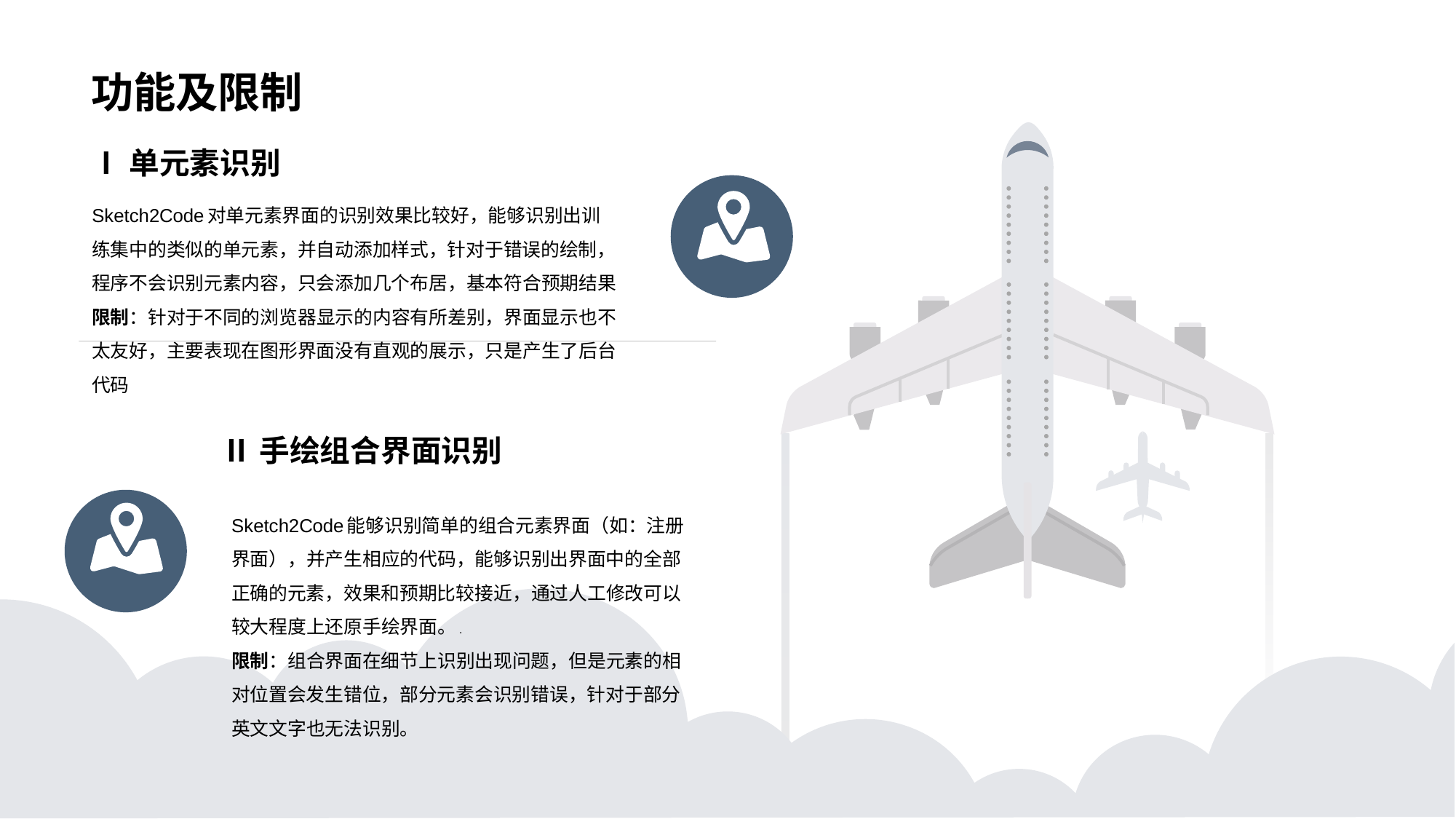

# 功能及限制

Ⅰ单元素识别
Sketch2Code对单元素界面的识别效果比较好，能够识别出训练集中的类似的单元素，并自动添加样式，针对于错误的绘制，程序不会识别元素内容，只会添加几个布居，基本符合预期结果
限制：针对于不同的浏览器显示的内容有所差别，界面显示也不太友好，主要表现在图形界面没有直观的展示，只是产生了后台代码
Ⅱ手绘组合界面识别

Sketch2Code能够识别简单的组合元素界面（如：注册界面），并产生相应的代码，能够识别出界面中的全部正确的元素，效果和预期比较接近，通过人工修改可以较大程度上还原手绘界面。.
限制：组合界面在细节上识别出现问题，但是元素的相对位置会发生错位，部分元素会识别错误，针对于部分英文文字也无法识别。

www.islide.cc
14